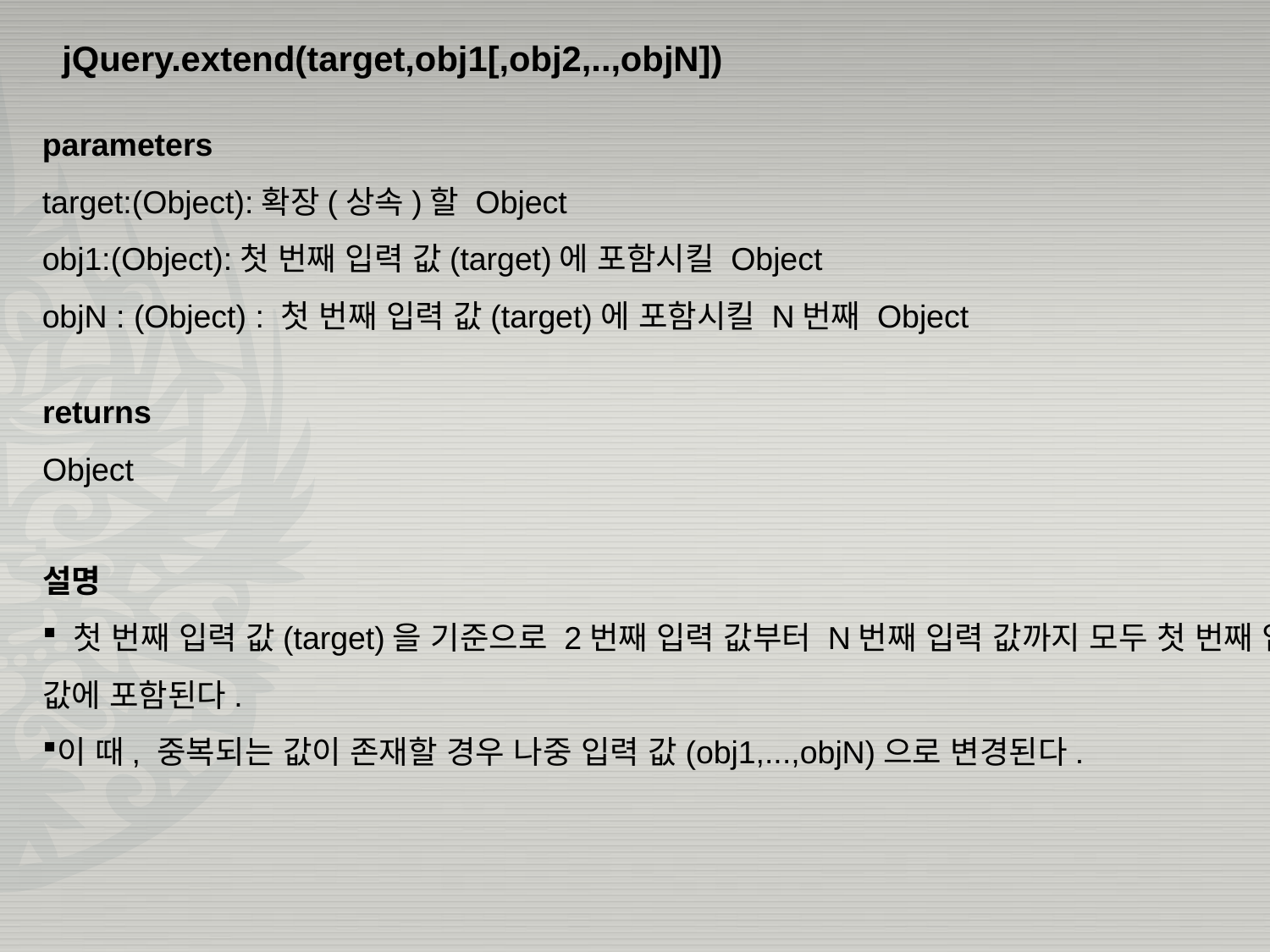

jQuery.extend(target,obj1[,obj2,..,objN])
parameters
target:(Object):확장(상속)할 Object
obj1:(Object):첫 번째 입력 값(target)에 포함시킬 Object
objN : (Object) : 첫 번째 입력 값(target)에 포함시킬 N번째 Object
returns
Object
설명
 첫 번째 입력 값(target)을 기준으로 2번째 입력 값부터 N번째 입력 값까지 모두 첫 번째 입력 값에 포함된다.
이 때, 중복되는 값이 존재할 경우 나중 입력 값(obj1,...,objN)으로 변경된다.